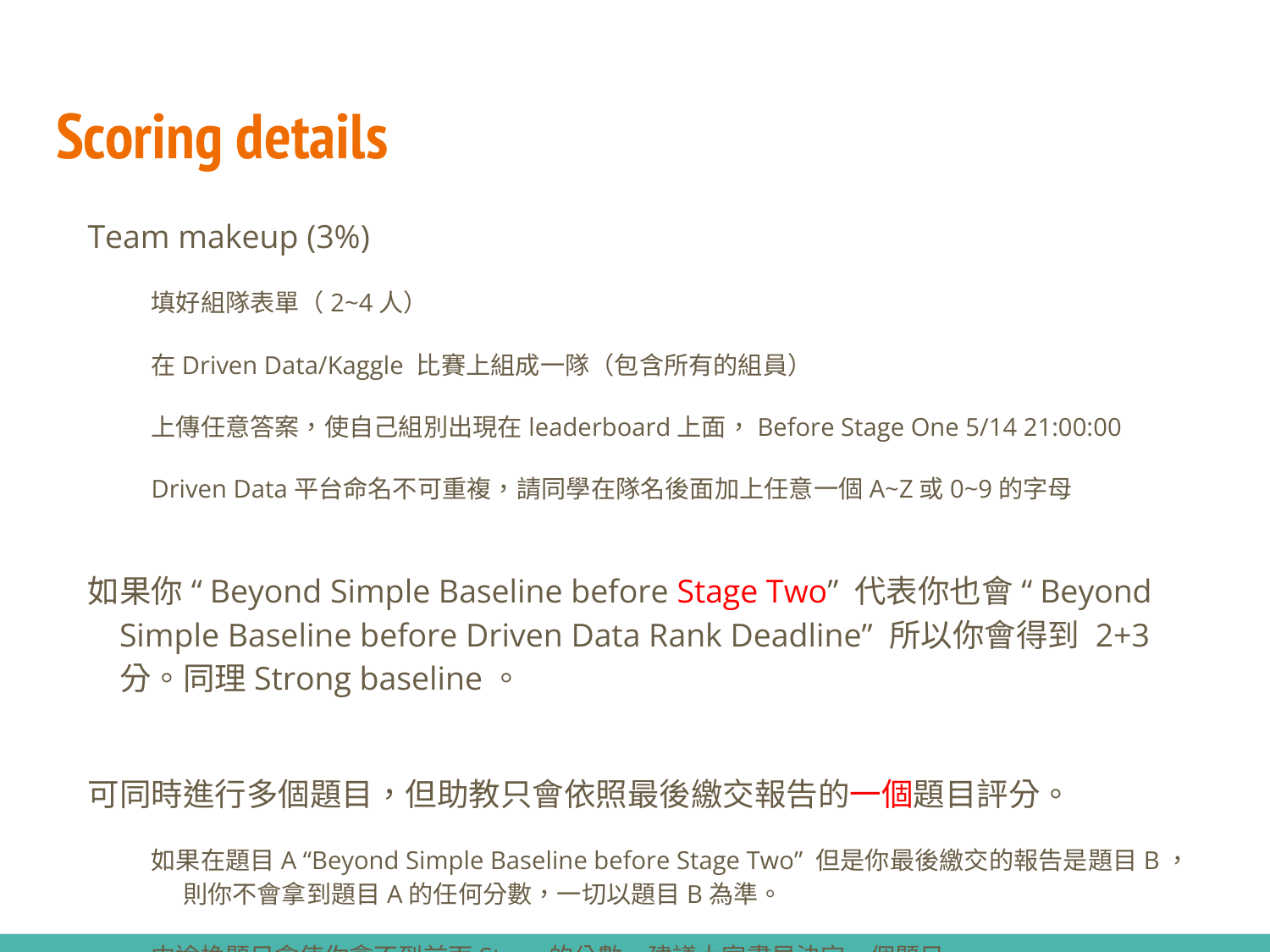

# Scoring details
Team makeup (3%)
填好組隊表單（2~4人）
在Driven Data/Kaggle 比賽上組成一隊（包含所有的組員）
上傳任意答案，使自己組別出現在leaderboard上面，Before Stage One 5/14 21:00:00
Driven Data平台命名不可重複，請同學在隊名後面加上任意一個A~Z或0~9的字母
如果你 “Beyond Simple Baseline before Stage Two” 代表你也會 “Beyond Simple Baseline before Driven Data Rank Deadline” 所以你會得到 2+3 分。同理Strong baseline。
可同時進行多個題目，但助教只會依照最後繳交報告的一個題目評分。
如果在題目A “Beyond Simple Baseline before Stage Two” 但是你最後繳交的報告是題目B，則你不會拿到題目A的任何分數，一切以題目B為準。
中途換題目會使你拿不到前面Stage的分數，建議大家盡早決定一個題目。
組隊的分數要在網站中完成組隊才算成功，因此每個比賽的組隊是獨立計分。
提醒：可以先在每一個題目都組隊完成，如果等到公布Simple baseline才組隊選擇題目會害你拿不到組隊的分數。